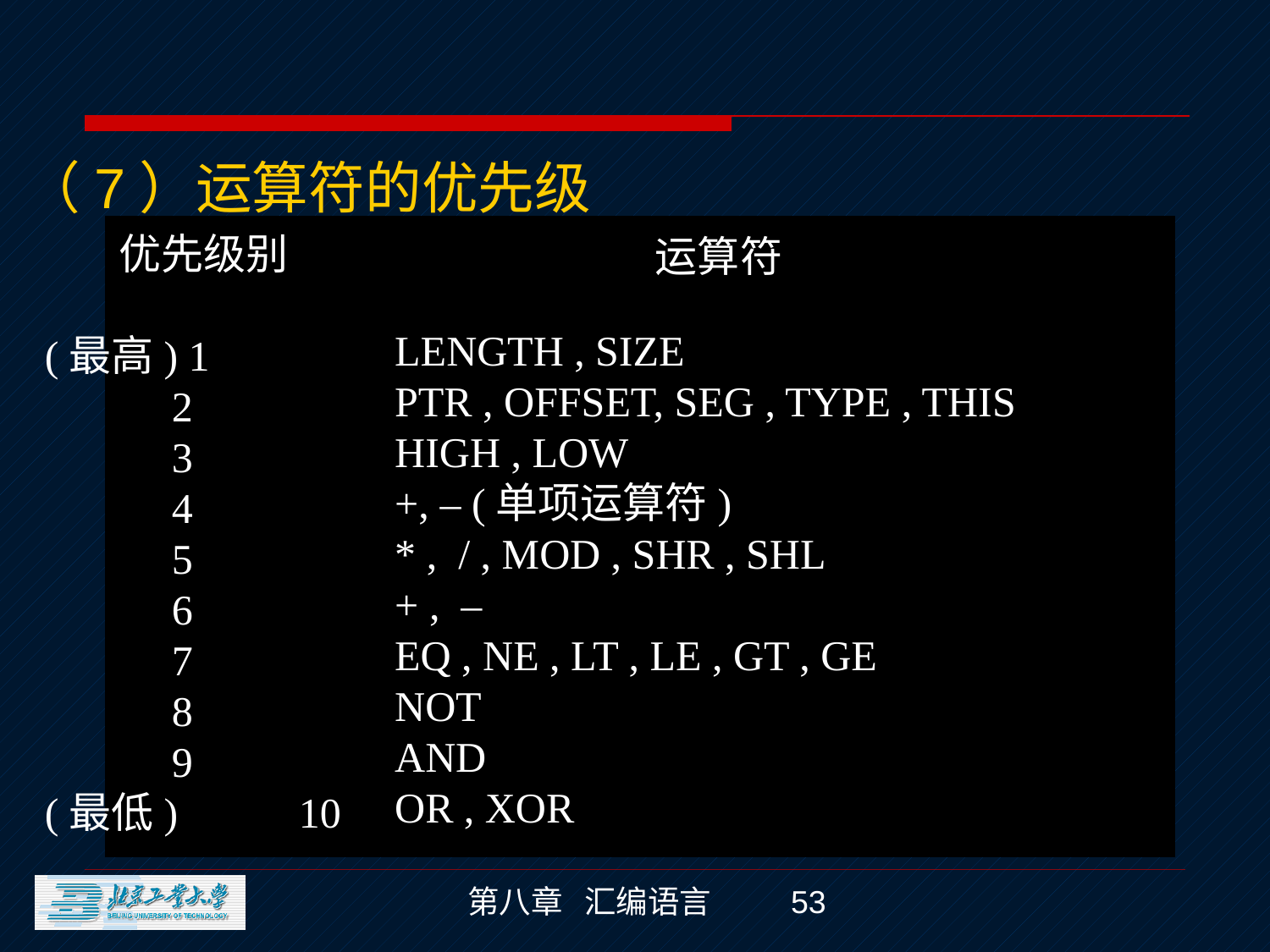

（7）运算符的优先级

优先级别
运算符

LENGTH , SIZE
PTR , OFFSET, SEG , TYPE , THIS
HIGH , LOW
+, – (单项运算符)
* ,  / , MOD , SHR , SHL
+ ,  –
EQ , NE , LT , LE , GT , GE
NOT
AND
OR , XOR
(最高) 1
	2
	3
	4
	5
	6
	7
	8
	9
(最低) 	10